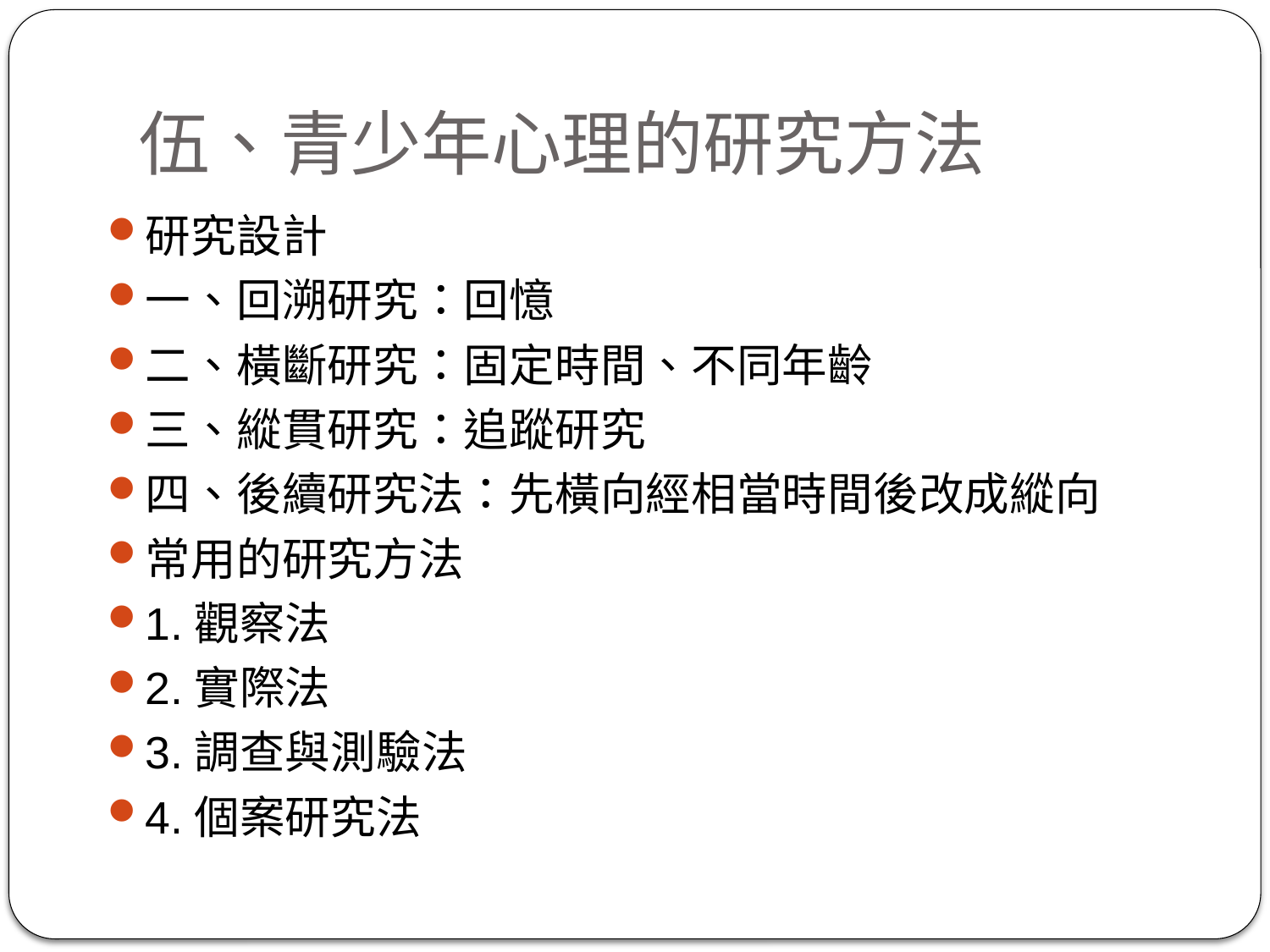

# 伍、青少年心理的研究方法
研究設計
一、回溯研究：回憶
二、橫斷研究：固定時間、不同年齡
三、縱貫研究：追蹤研究
四、後續研究法：先橫向經相當時間後改成縱向
常用的研究方法
1.觀察法
2.實際法
3.調查與測驗法
4.個案研究法